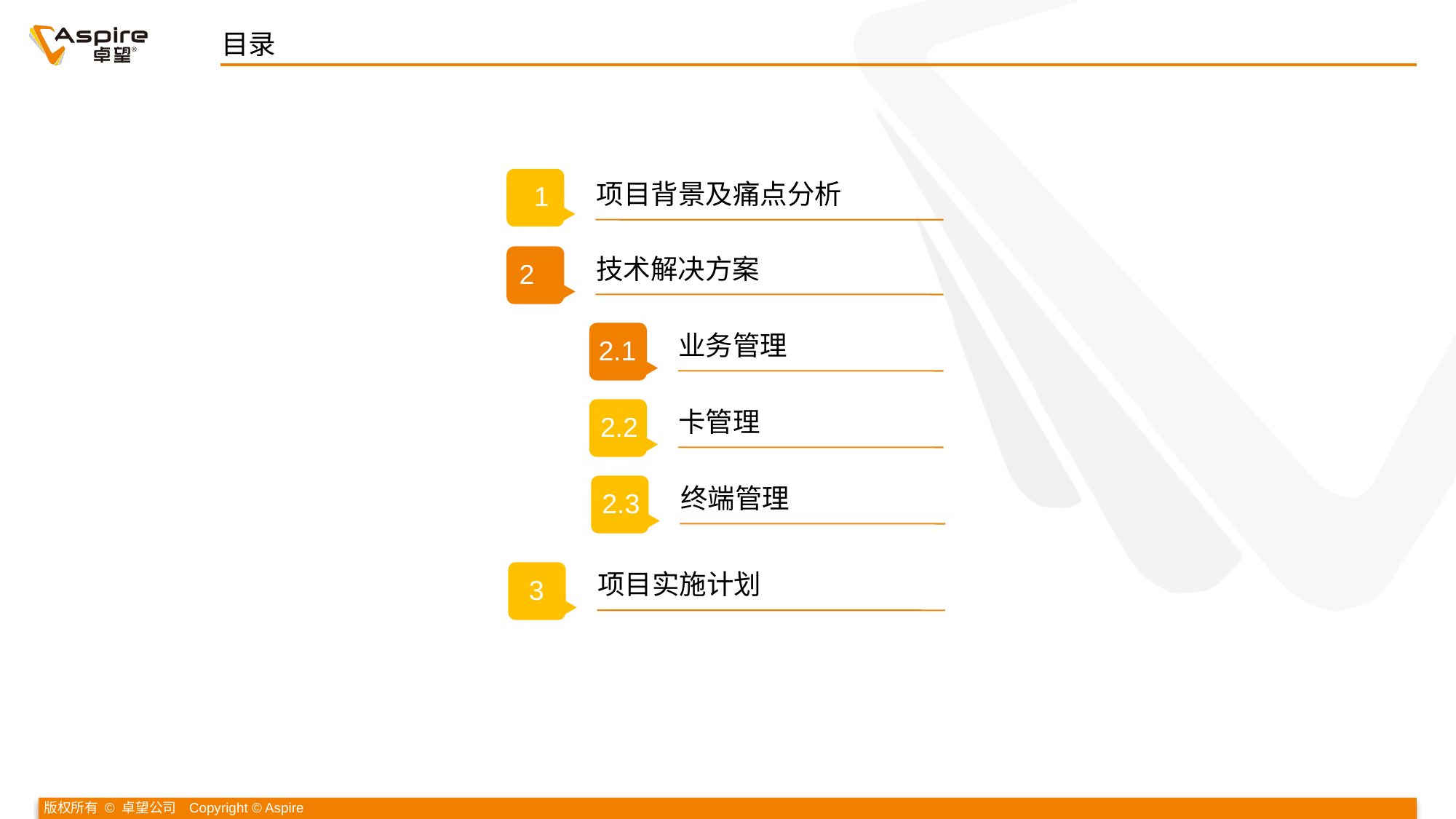

目录

项目背景及痛点分析
1

技术解决方案
2

业务管理
2.1

卡管理
2.2

终端管理
2.3

项目实施计划
3